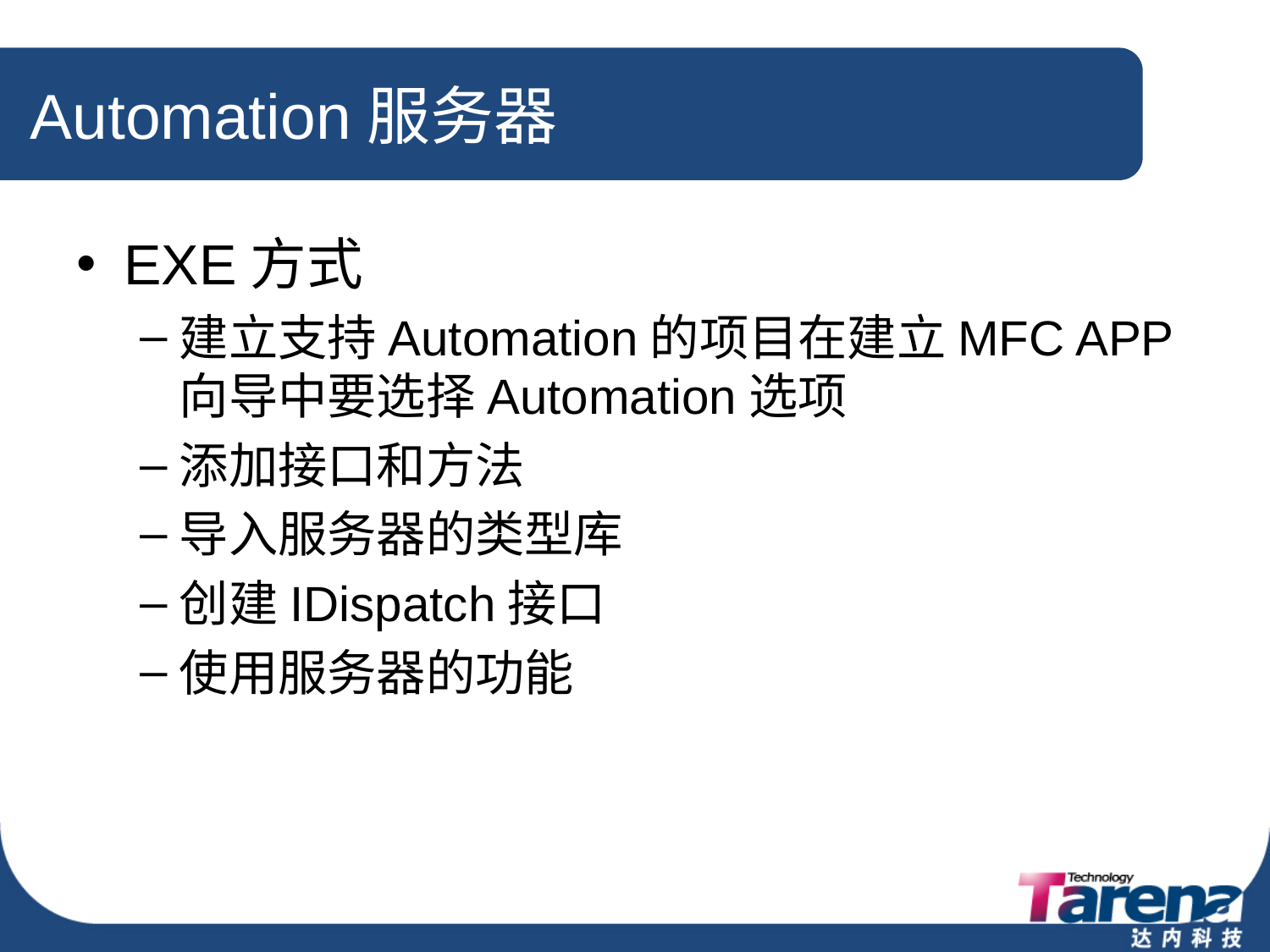

# Automation服务器
EXE方式
建立支持Automation的项目在建立MFC APP向导中要选择Automation选项
添加接口和方法
导入服务器的类型库
创建IDispatch接口
使用服务器的功能